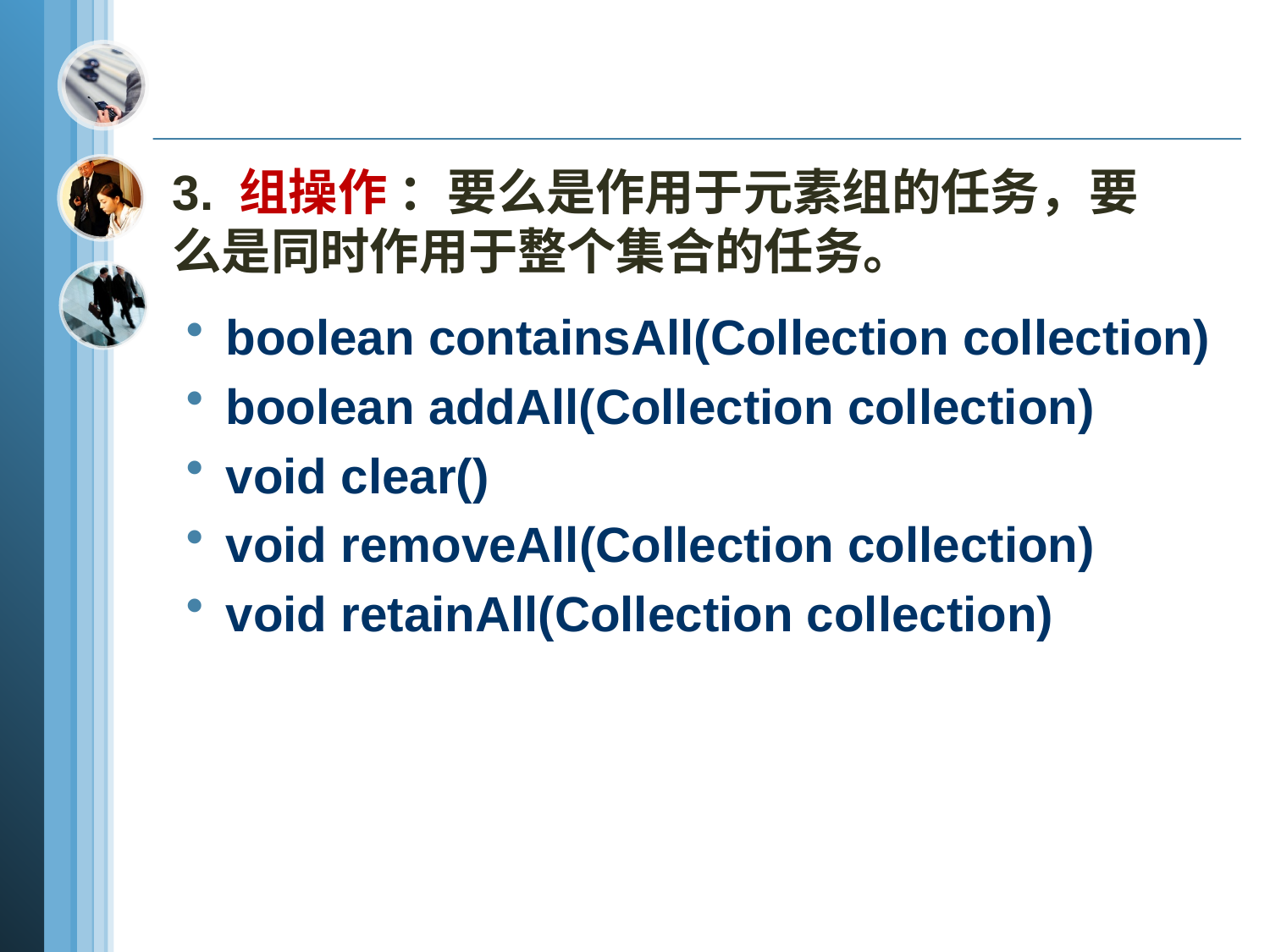

3. 组操作 ：要么是作用于元素组的任务，要
么是同时作用于整个集合的任务。
boolean containsAll(Collection collection)
boolean addAll(Collection collection)
void clear()
void removeAll(Collection collection)
void retainAll(Collection collection)